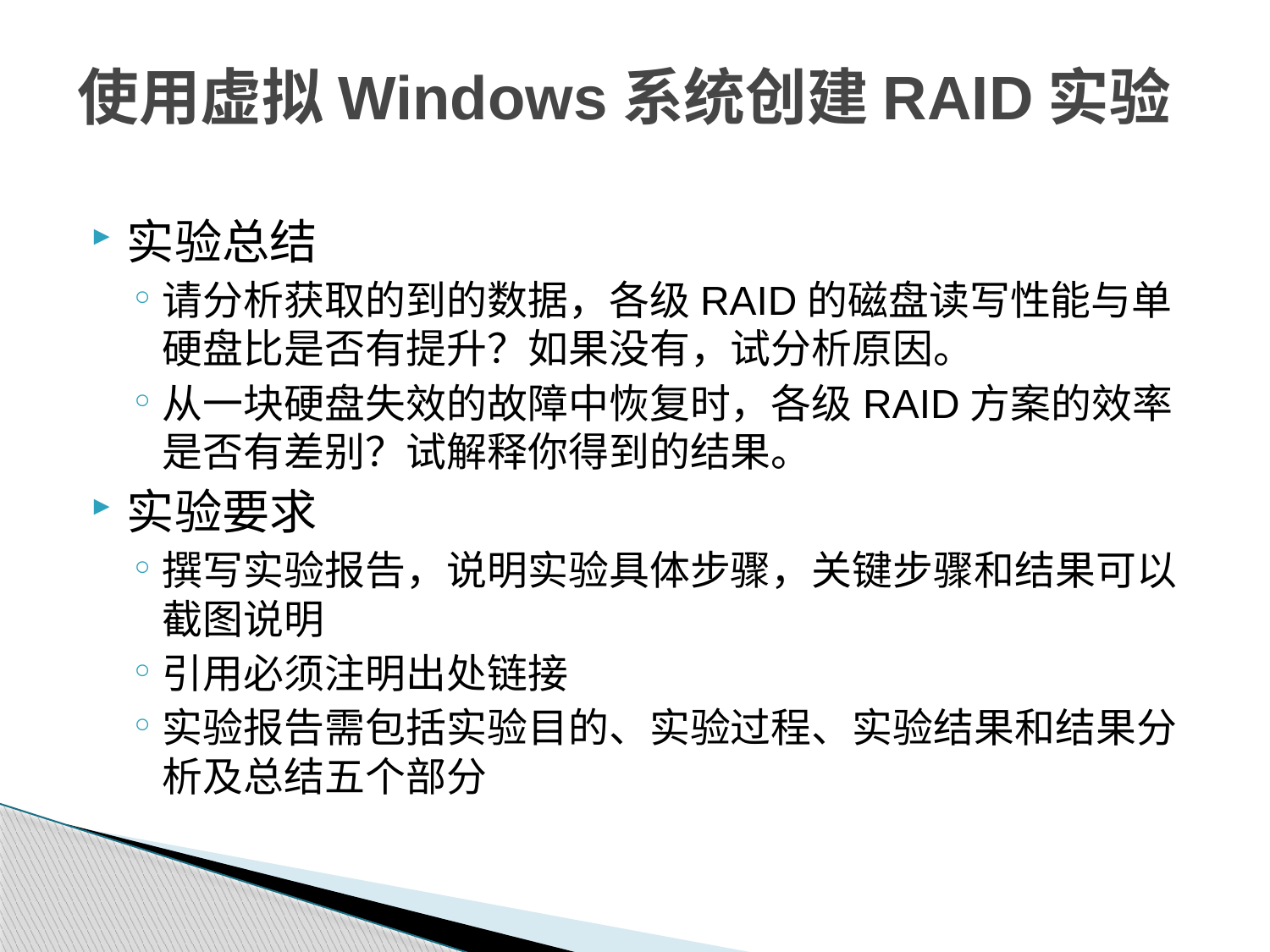

# 使用虚拟Windows系统创建RAID实验
实验总结
请分析获取的到的数据，各级RAID的磁盘读写性能与单硬盘比是否有提升？如果没有，试分析原因。
从一块硬盘失效的故障中恢复时，各级RAID方案的效率是否有差别？试解释你得到的结果。
实验要求
撰写实验报告，说明实验具体步骤，关键步骤和结果可以截图说明
引用必须注明出处链接
实验报告需包括实验目的、实验过程、实验结果和结果分析及总结五个部分